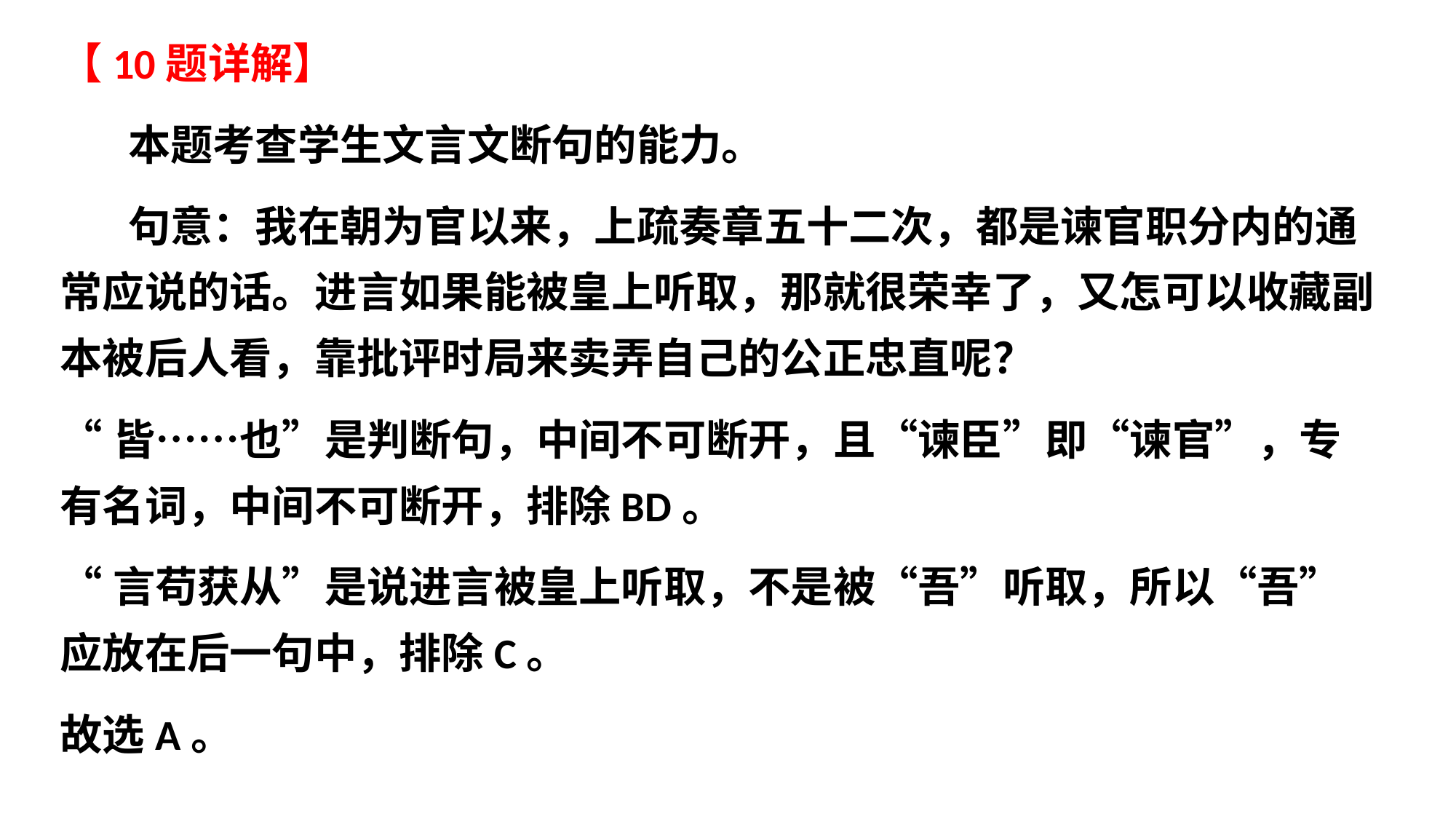

【10题详解】
      本题考查学生文言文断句的能力。
      句意：我在朝为官以来，上疏奏章五十二次，都是谏官职分内的通常应说的话。进言如果能被皇上听取，那就很荣幸了，又怎可以收藏副本被后人看，靠批评时局来卖弄自己的公正忠直呢？
“皆……也”是判断句，中间不可断开，且“谏臣”即“谏官”，专有名词，中间不可断开，排除BD。
“言苟获从”是说进言被皇上听取，不是被“吾”听取，所以“吾”应放在后一句中，排除C。
故选A。